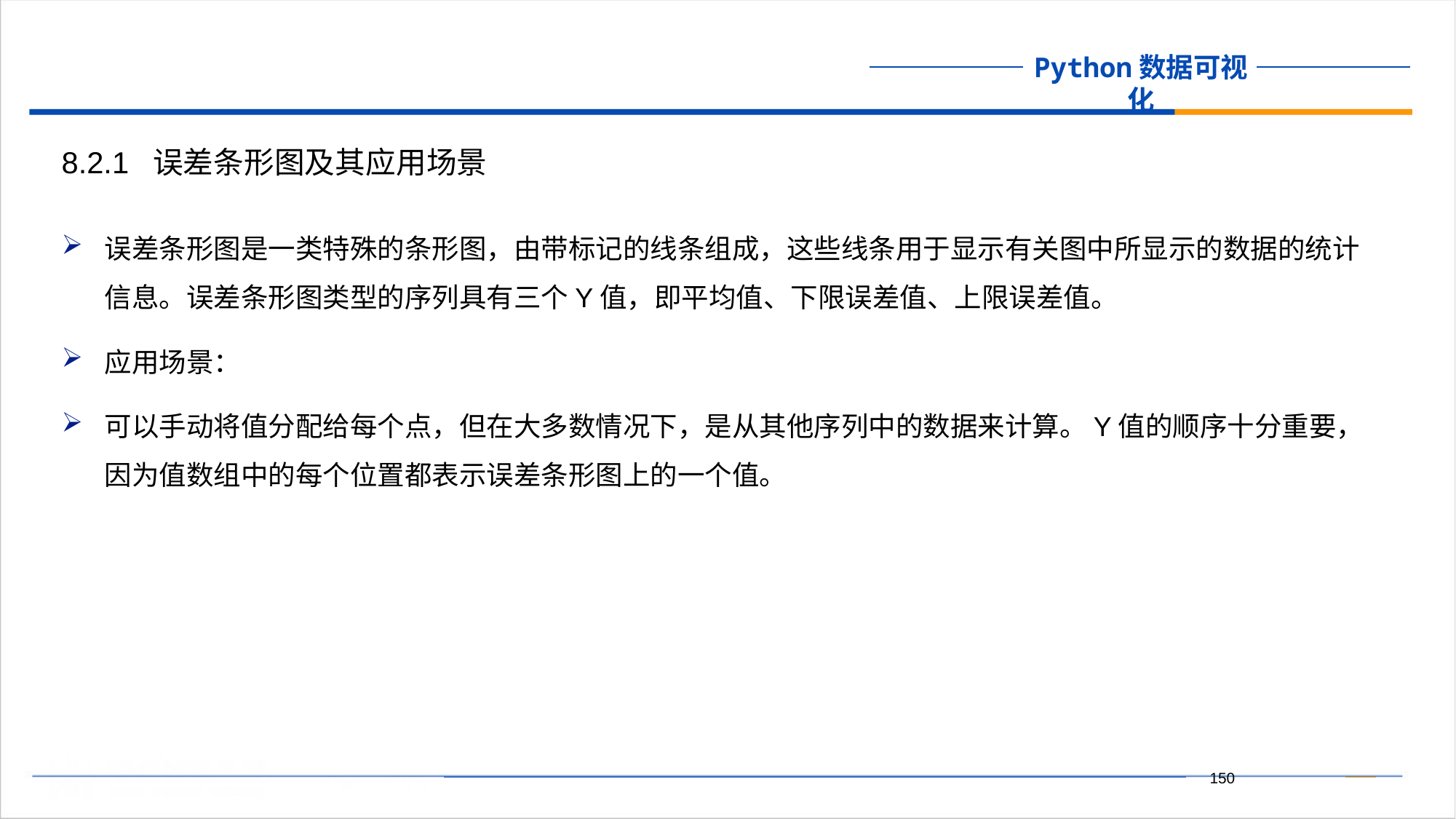

8.2.1  误差条形图及其应用场景
误差条形图是一类特殊的条形图，由带标记的线条组成，这些线条用于显示有关图中所显示的数据的统计信息。误差条形图类型的序列具有三个Y值，即平均值、下限误差值、上限误差值。
应用场景：
可以手动将值分配给每个点，但在大多数情况下，是从其他序列中的数据来计算。Y值的顺序十分重要，因为值数组中的每个位置都表示误差条形图上的一个值。